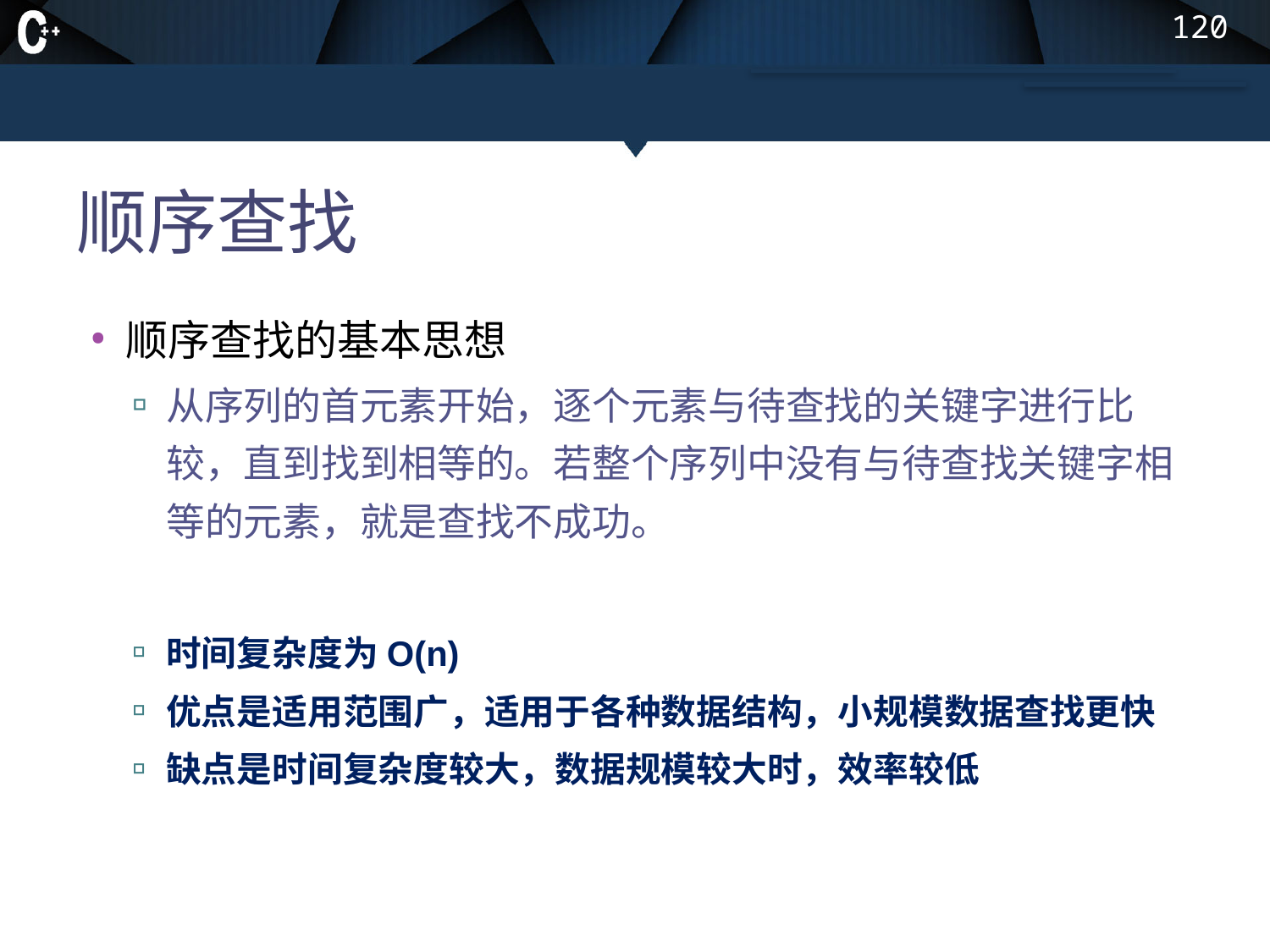

120
# 顺序查找
顺序查找的基本思想
从序列的首元素开始，逐个元素与待查找的关键字进行比较，直到找到相等的。若整个序列中没有与待查找关键字相等的元素，就是查找不成功。

时间复杂度为O(n)
优点是适用范围广，适用于各种数据结构，小规模数据查找更快
缺点是时间复杂度较大，数据规模较大时，效率较低